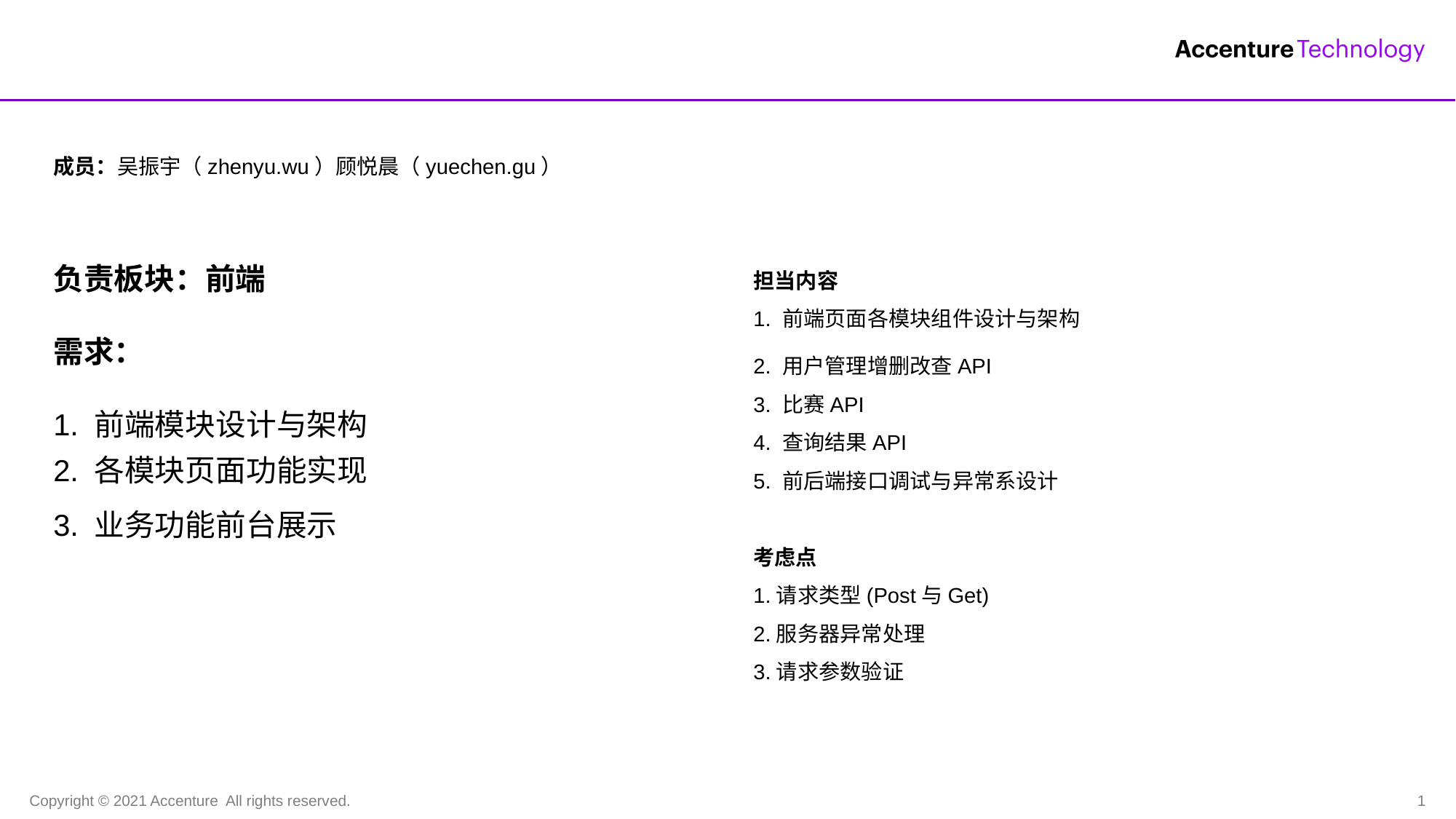

成员：吴振宇（zhenyu.wu）顾悦晨（yuechen.gu）
负责板块：前端

需求：

1. 前端模块设计与架构
2. 各模块页面功能实现
3. 业务功能前台展示
担当内容
1. 前端页面各模块组件设计与架构
2. 用户管理增删改查API
3. 比赛API
4. 查询结果API
5. 前后端接口调试与异常系设计

考虑点
1.请求类型(Post与Get)
2.服务器异常处理
3.请求参数验证